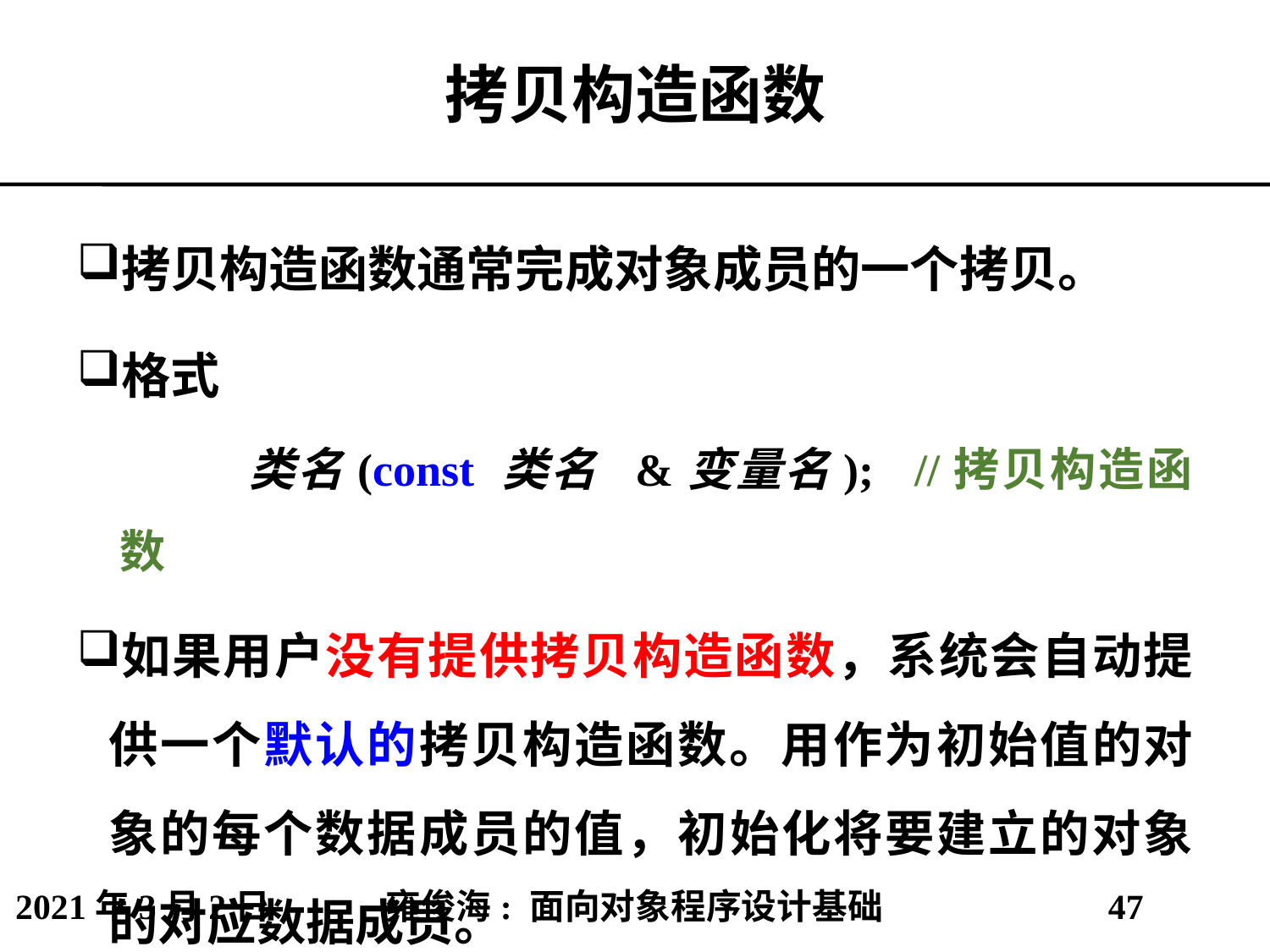

# 拷贝构造函数

拷贝构造函数通常完成对象成员的一个拷贝。
格式
	类名(const 类名  &变量名);	//拷贝构造函数
如果用户没有提供拷贝构造函数，系统会自动提供一个默认的拷贝构造函数。用作为初始值的对象的每个数据成员的值，初始化将要建立的对象的对应数据成员。
2021年3月2日
雍俊海: 面向对象程序设计基础
47